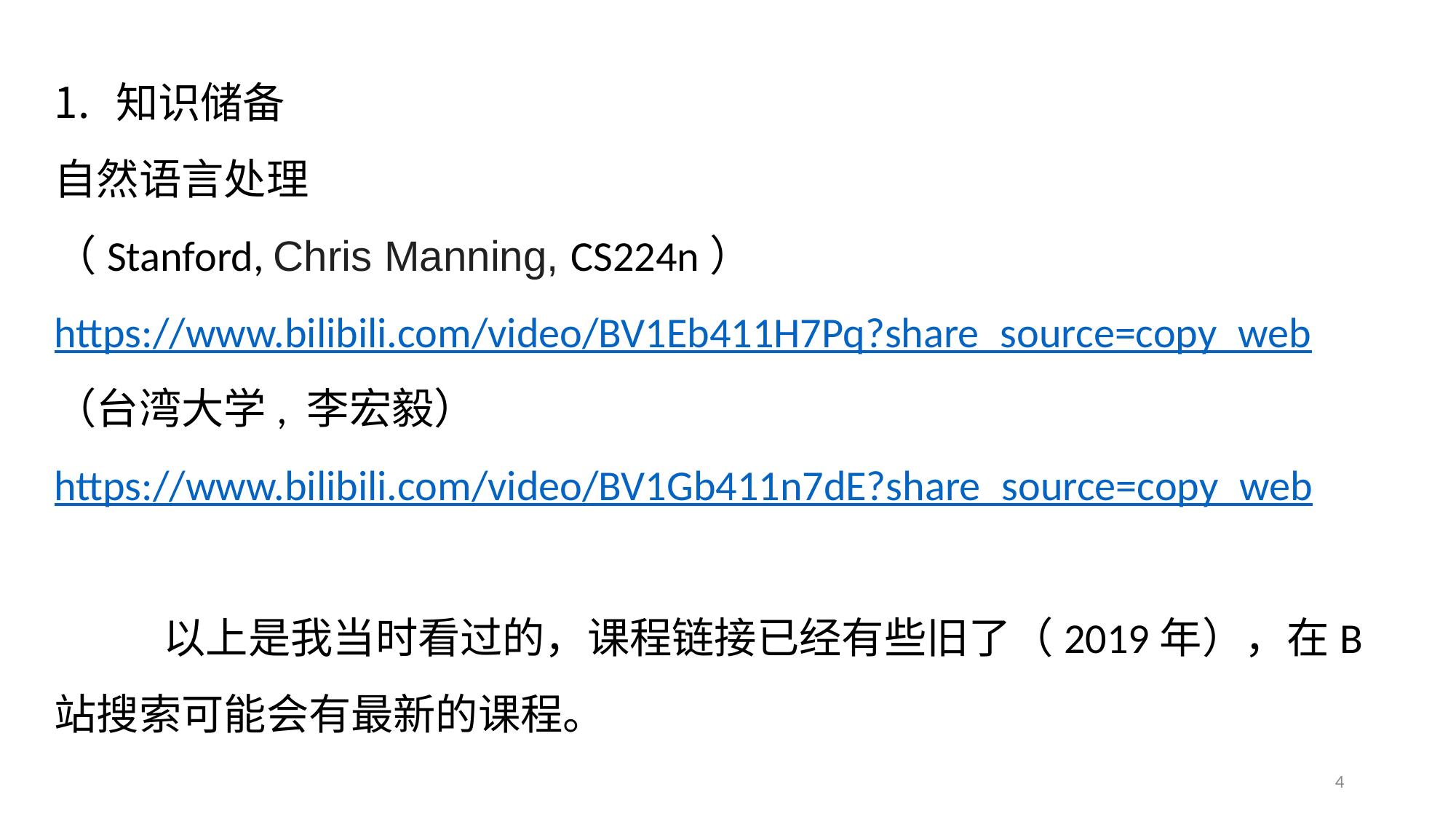

知识储备
自然语言处理
（Stanford, Chris Manning, CS224n） https://www.bilibili.com/video/BV1Eb411H7Pq?share_source=copy_web
（台湾大学, 李宏毅）
https://www.bilibili.com/video/BV1Gb411n7dE?share_source=copy_web

	以上是我当时看过的，课程链接已经有些旧了（2019年），在B站搜索可能会有最新的课程。
4